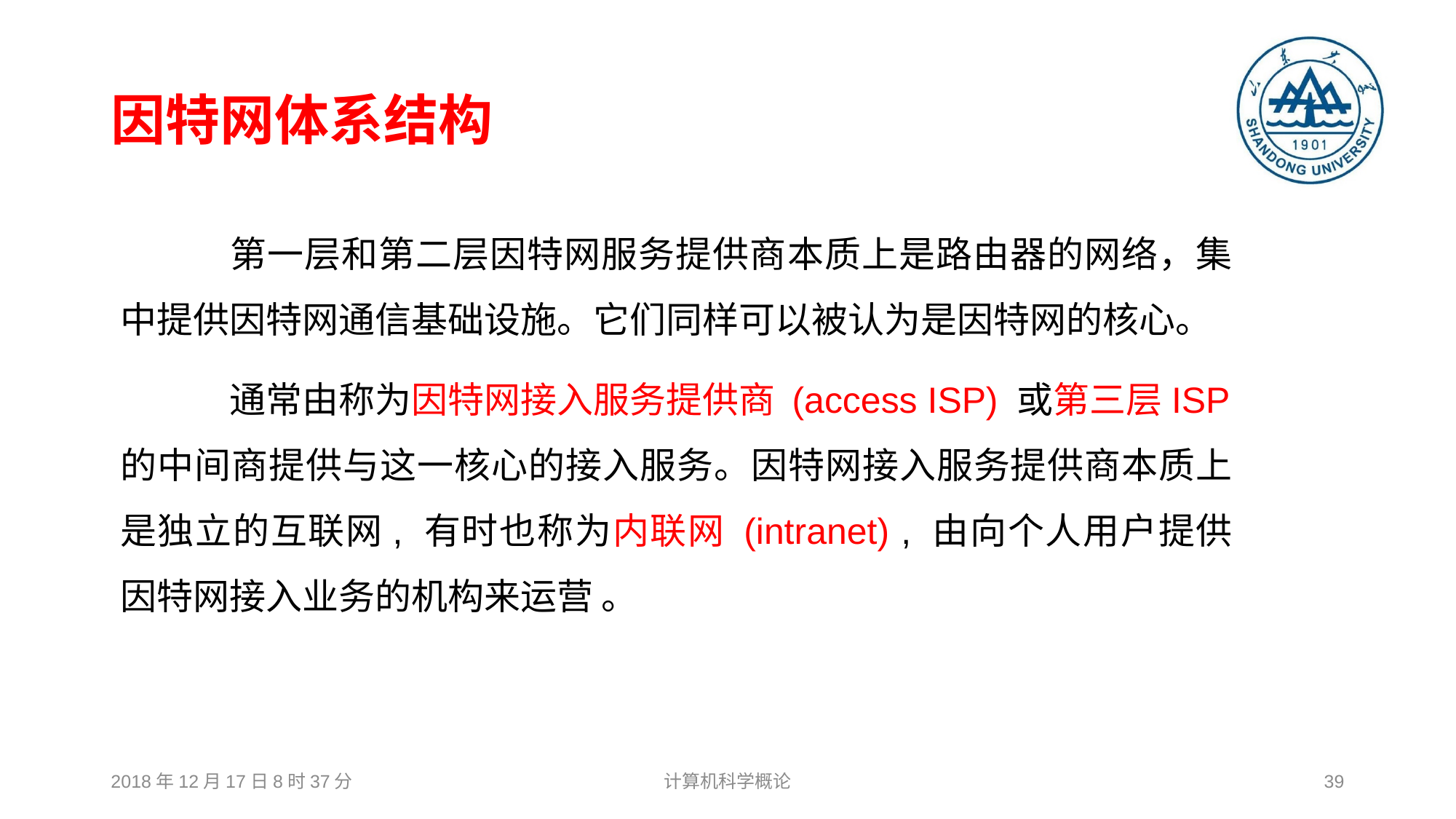

# 因特网体系结构
	第一层和第二层因特网服务提供商本质上是路由器的网络，集中提供因特网通信基础设施。它们同样可以被认为是因特网的核心。
	通常由称为因特网接入服务提供商 (access ISP) 或第三层ISP的中间商提供与这一核心的接入服务。因特网接入服务提供商本质上是独立的互联网, 有时也称为内联网 (intranet) , 由向个人用户提供因特网接入业务的机构来运营 。
2018年12月17日8时37分
计算机科学概论
39